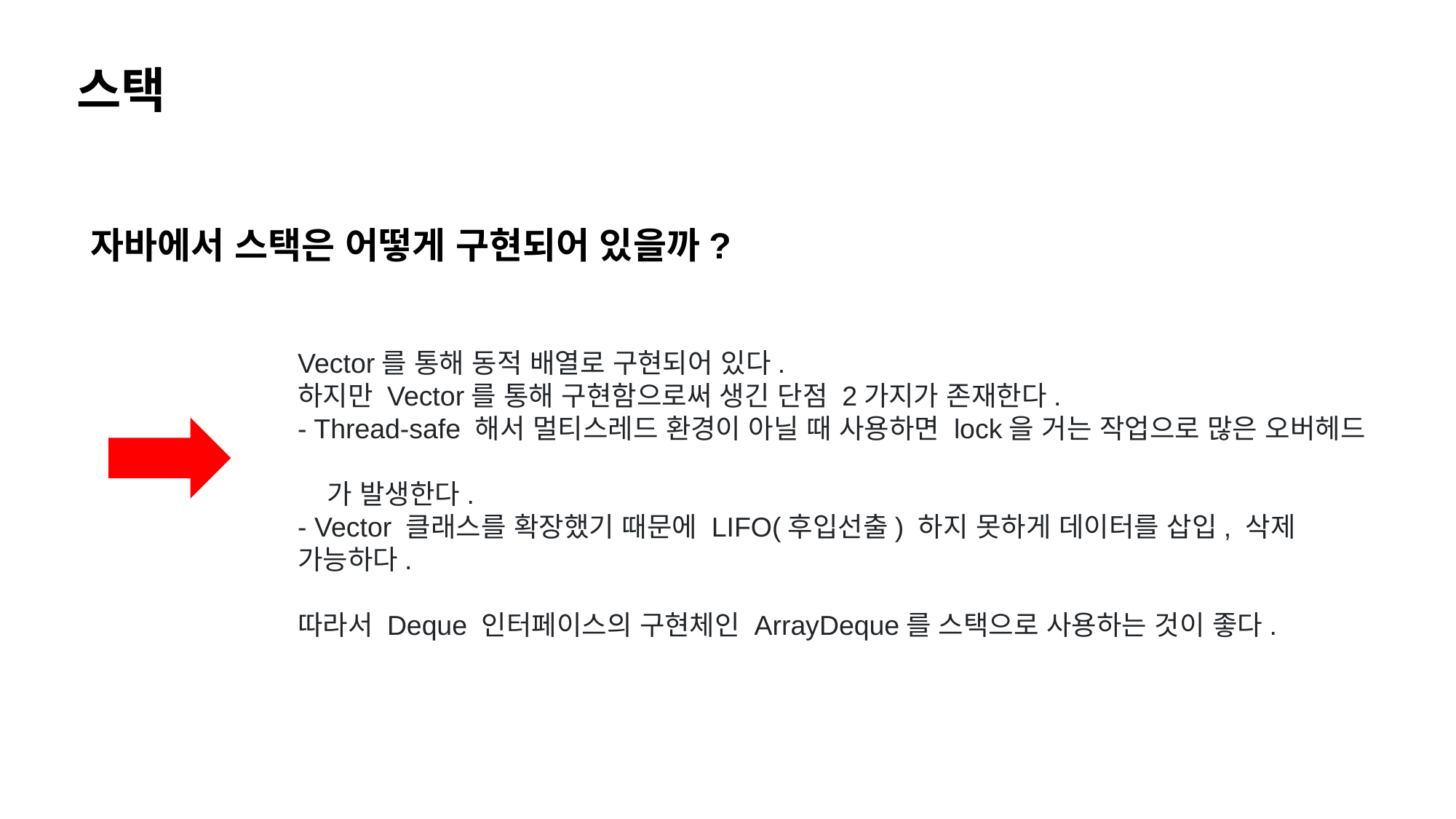

스택
자바에서 스택은 어떻게 구현되어 있을까?
Vector를 통해 동적 배열로 구현되어 있다.
하지만 Vector를 통해 구현함으로써 생긴 단점 2가지가 존재한다.
- Thread-safe 해서 멀티스레드 환경이 아닐 때 사용하면 lock을 거는 작업으로 많은 오버헤드
   가 발생한다.
- Vector 클래스를 확장했기 때문에 LIFO(후입선출) 하지 못하게 데이터를 삽입, 삭제 가능하다.

따라서 Deque 인터페이스의 구현체인 ArrayDeque를 스택으로 사용하는 것이 좋다.